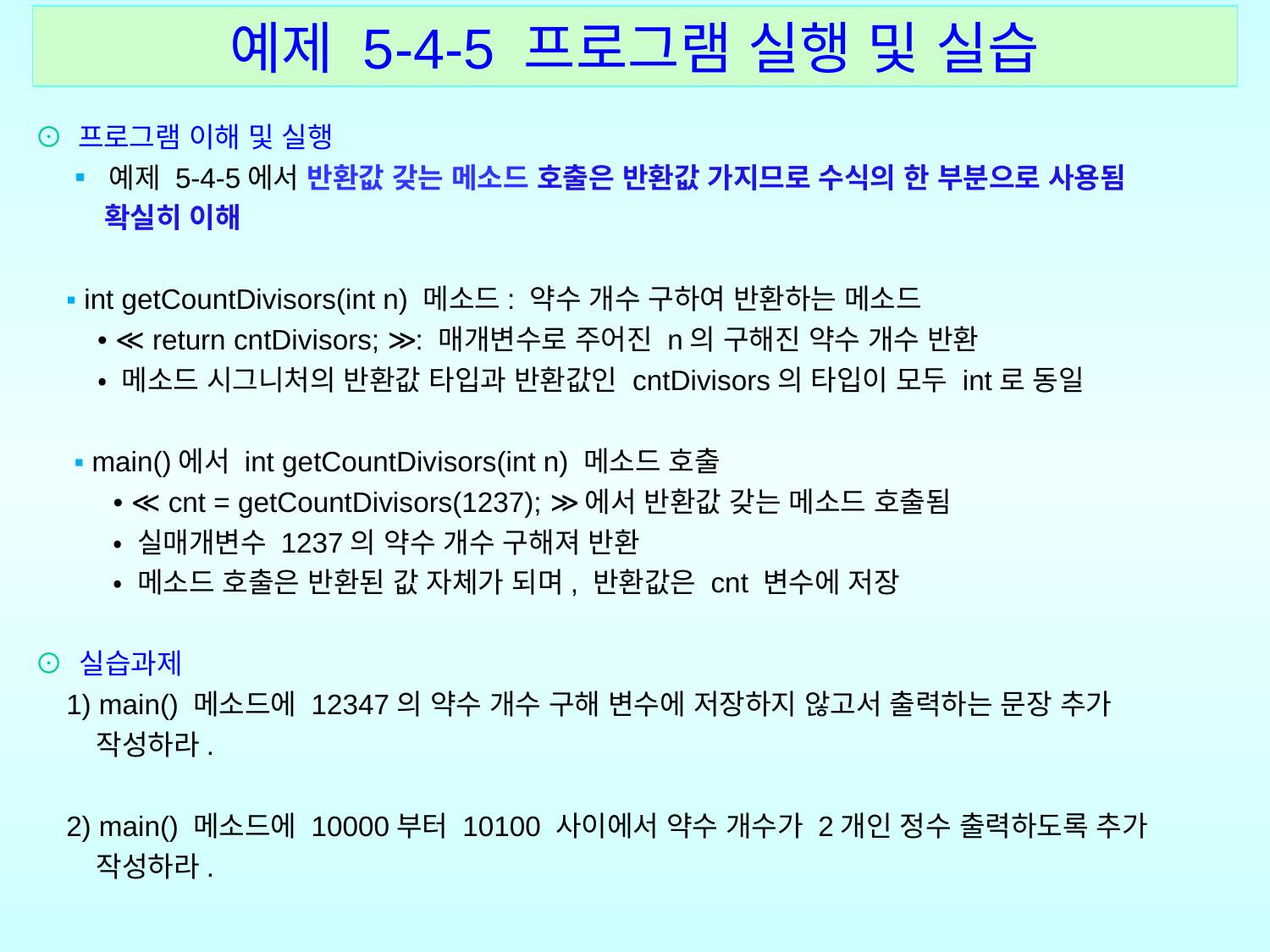

예제 5-4-5 프로그램 실행 및 실습
⊙ 프로그램 이해 및 실행
    ▪ 예제 5-4-5에서 반환값 갖는 메소드 호출은 반환값 가지므로 수식의 한 부분으로 사용됨
        확실히 이해

    ▪ int getCountDivisors(int n) 메소드: 약수 개수 구하여 반환하는 메소드
        • ≪ return cntDivisors; ≫: 매개변수로 주어진 n의 구해진 약수 개수 반환
        • 메소드 시그니처의 반환값 타입과 반환값인 cntDivisors의 타입이 모두 int로 동일

     ▪ main()에서 int getCountDivisors(int n) 메소드 호출
          • ≪ cnt = getCountDivisors(1237); ≫에서 반환값 갖는 메소드 호출됨
          • 실매개변수 1237의 약수 개수 구해져 반환
          • 메소드 호출은 반환된 값 자체가 되며, 반환값은 cnt 변수에 저장

⊙ 실습과제
    1) main() 메소드에 12347의 약수 개수 구해 변수에 저장하지 않고서 출력하는 문장 추가
       작성하라.

    2) main() 메소드에 10000부터 10100 사이에서 약수 개수가 2개인 정수 출력하도록 추가
       작성하라.